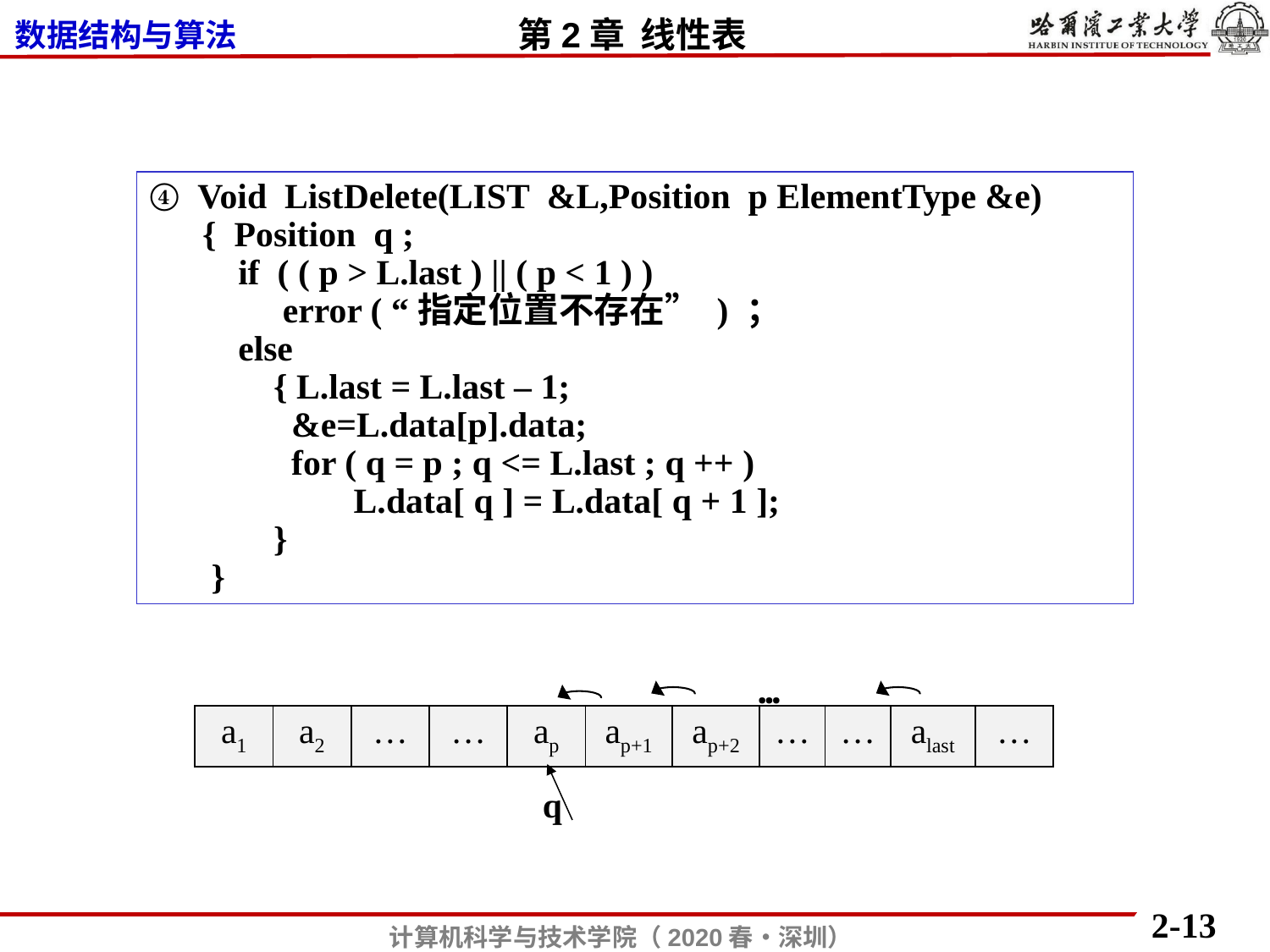

④  Void  ListDelete(LIST  &L,Position  p ElementType &e)
      {  Position  q ;
          if  ( ( p > L.last ) || ( p < 1 ) )
               error ( “指定位置不存在” ) ；
          else
              { L.last = L.last – 1;
                &e=L.data[p].data;
                for ( q = p ; q <= L.last ; q ++ )
                       L.data[ q ] = L.data[ q + 1 ];
              }
       }
…

| a1 | a2 | … | … | ap | ap+1 | ap+2 | … | … | alast | … |
| --- | --- | --- | --- | --- | --- | --- | --- | --- | --- | --- |
q